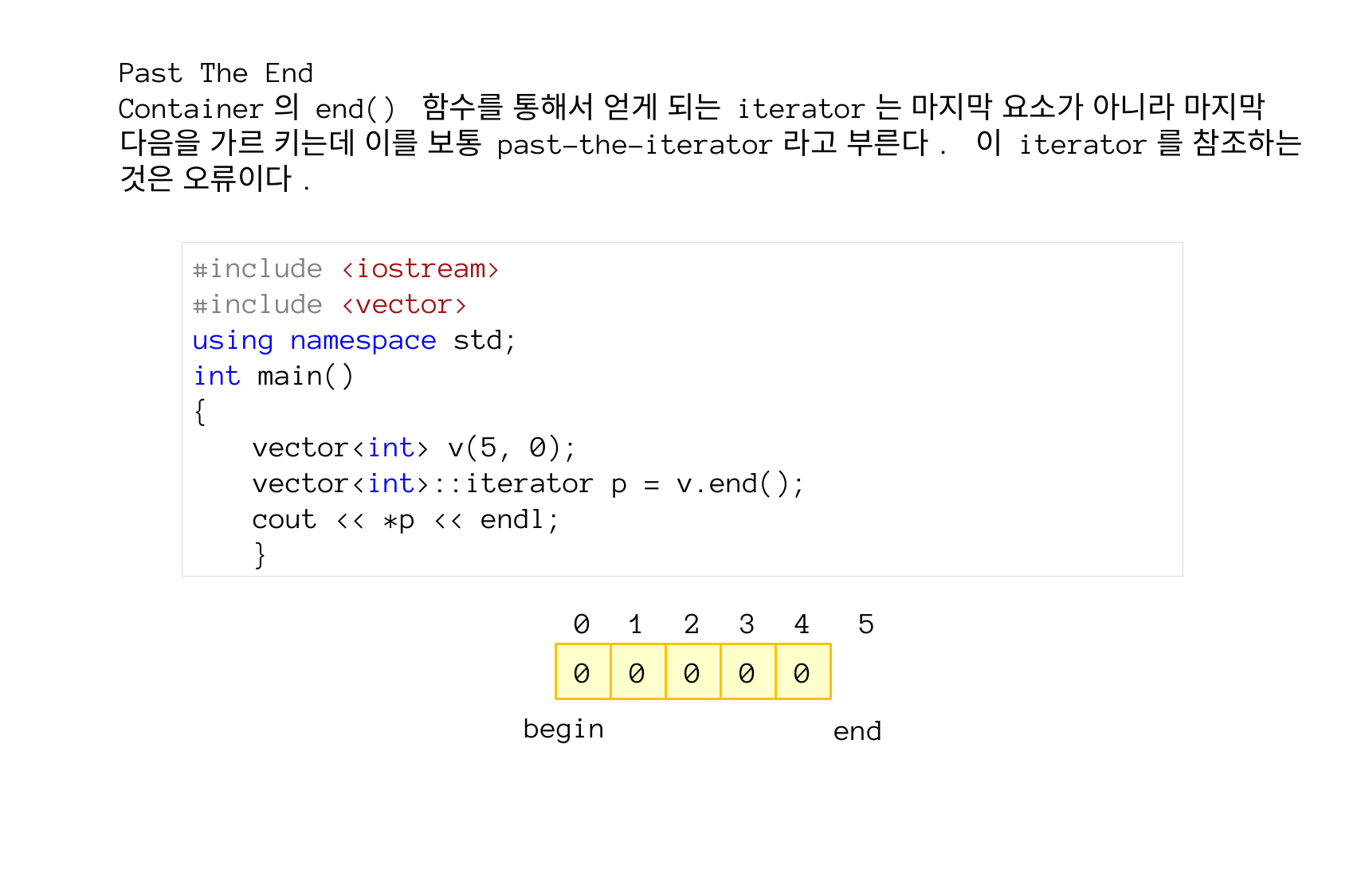

Past The End
Container의 end() 함수를 통해서 얻게 되는 iterator는 마지막 요소가 아니라 마지막
다음을 가르 키는데 이를 보통 past-the-iterator라고 부른다. 이 iterator를 참조하는
것은 오류이다.
#include <iostream>
#include <vector>
using namespace std;
int main()
{
vector<int> v(5, 0);
vector<int>::iterator p = v.end();
cout << *p << endl;
}
0
1
2
3
4
5
0
0
0
0
0
begin
end